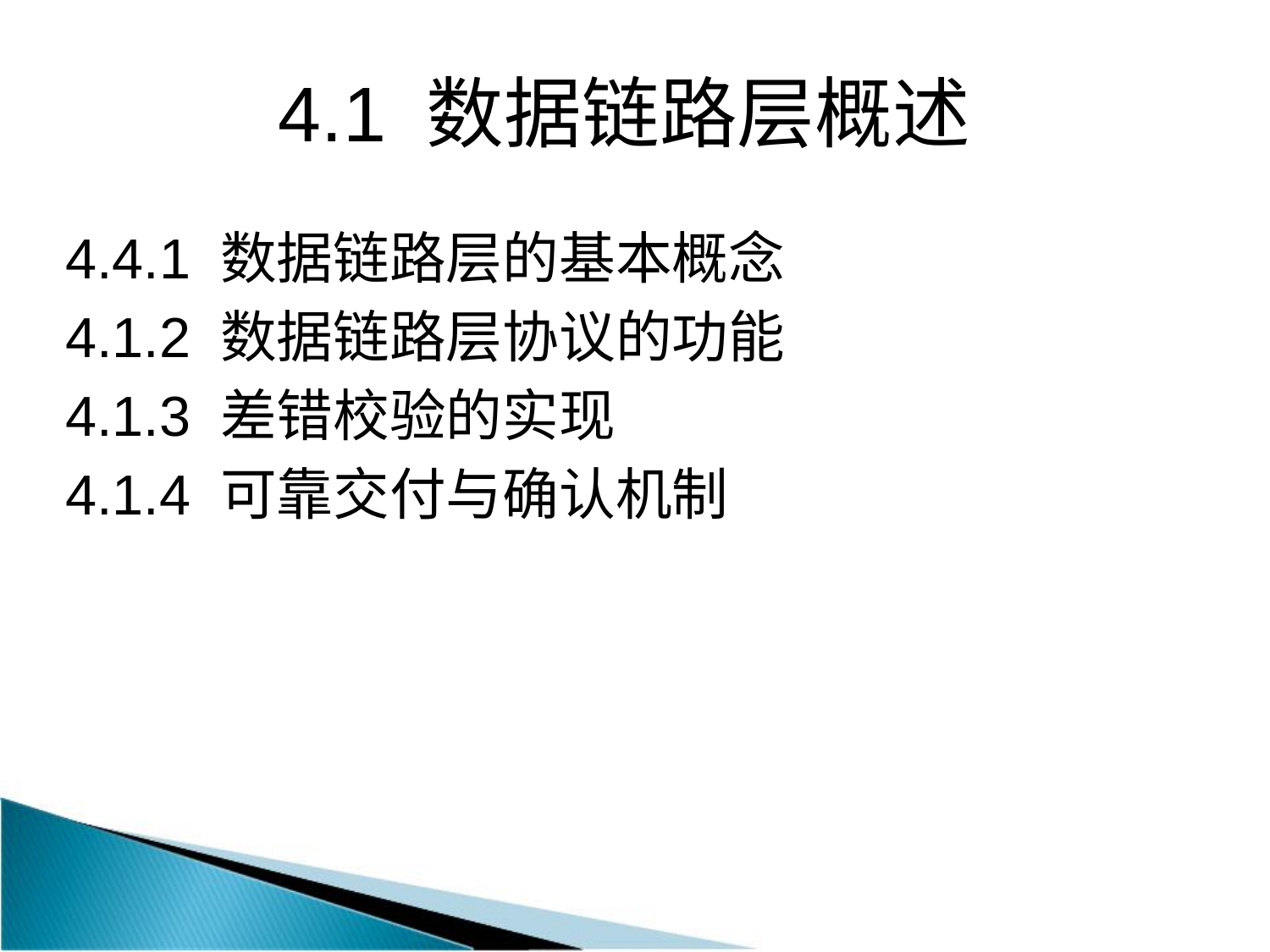

4.1 数据链路层概述
4.4.1 数据链路层的基本概念
4.1.2 数据链路层协议的功能
4.1.3 差错校验的实现
4.1.4 可靠交付与确认机制